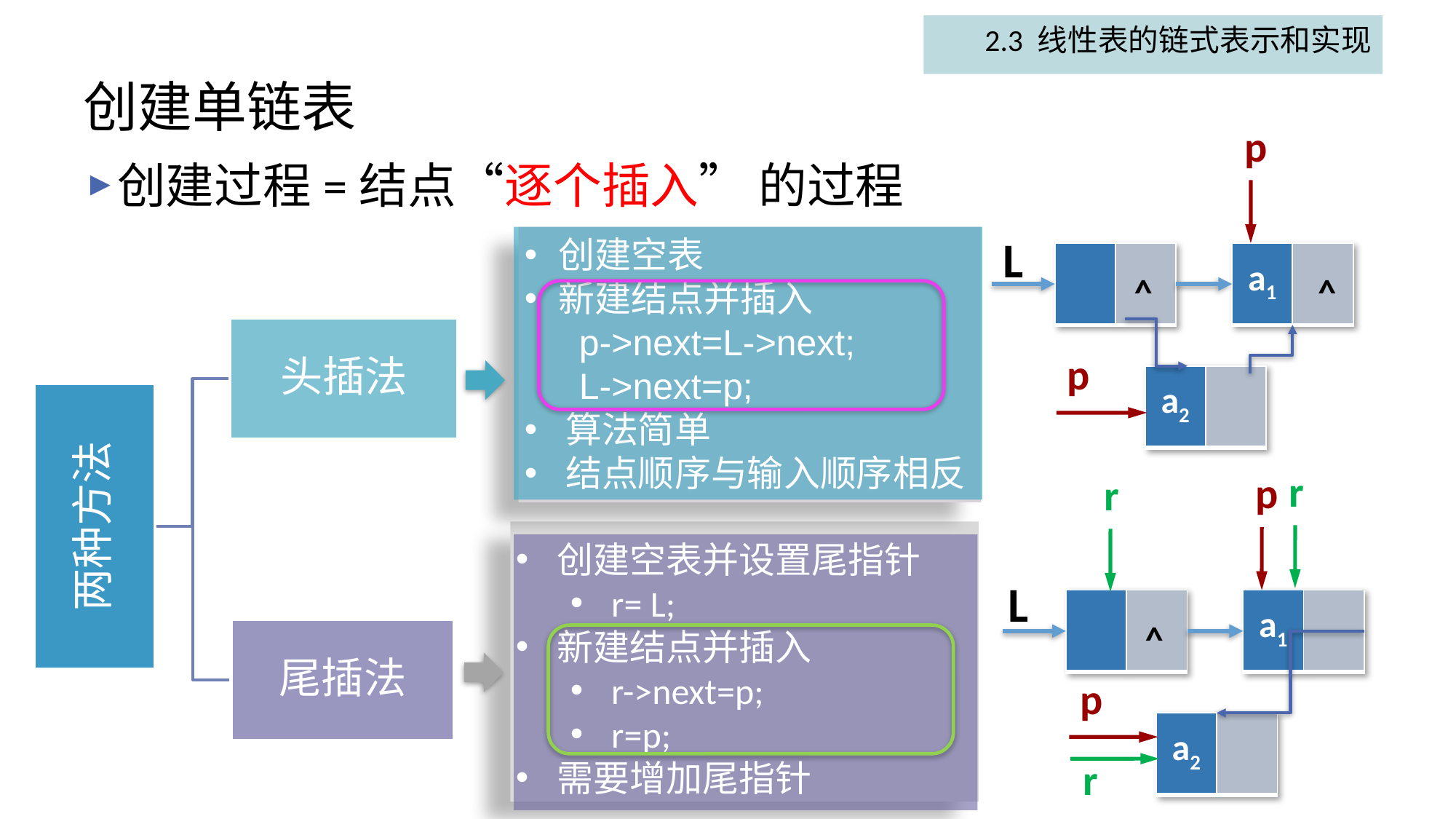

2.3 线性表的链式表示和实现

# 创建单链表
p

两种方法
头插法
尾插法
创建过程=结点“逐个插入” 的过程
L
创建空表
新建结点并插入
p->next=L->next;
L->next=p;
算法简单
结点顺序与输入顺序相反

|  |  |
| --- | --- |
| a1 |  |
| --- | --- |
^
^

p

| a2 |  |
| --- | --- |
r

p

r

创建空表并设置尾指针
r= L;
新建结点并插入
r->next=p;
r=p;
需要增加尾指针
L
|  |  |
| --- | --- |
| a1 |  |
| --- | --- |
^

p

| a2 |  |
| --- | --- |

r